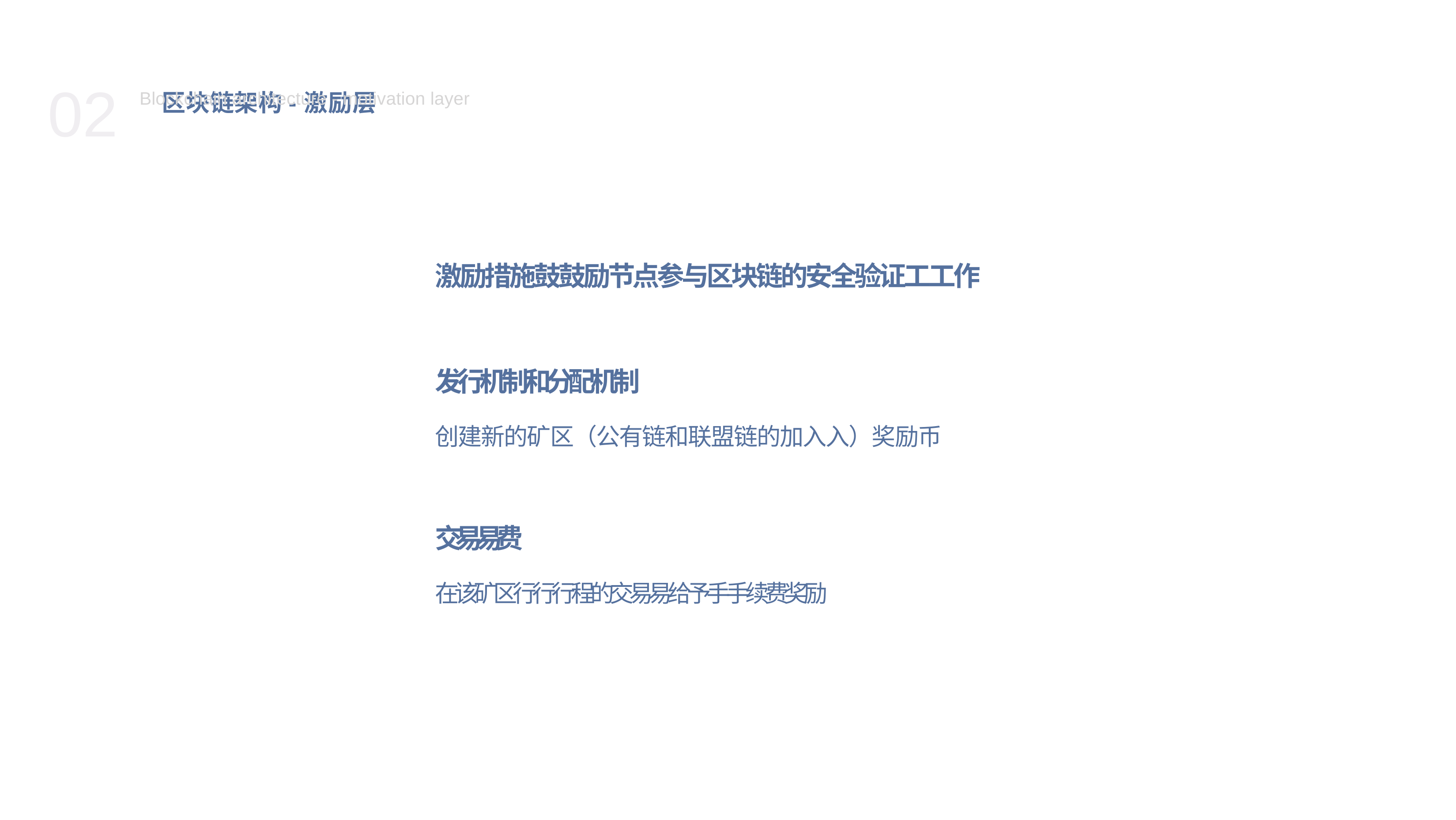

# 02 区块链架构-激励层
Blockchain architecture - motivation layer
激励措施⿎鼓励节点参与区块链的安全验证⼯工作

发行机制和分配机制

创建新的矿区（公有链和联盟链的加⼊入）奖励币

交易易费

在该矿区⾏行行程的交易易给予⼿手续费奖励